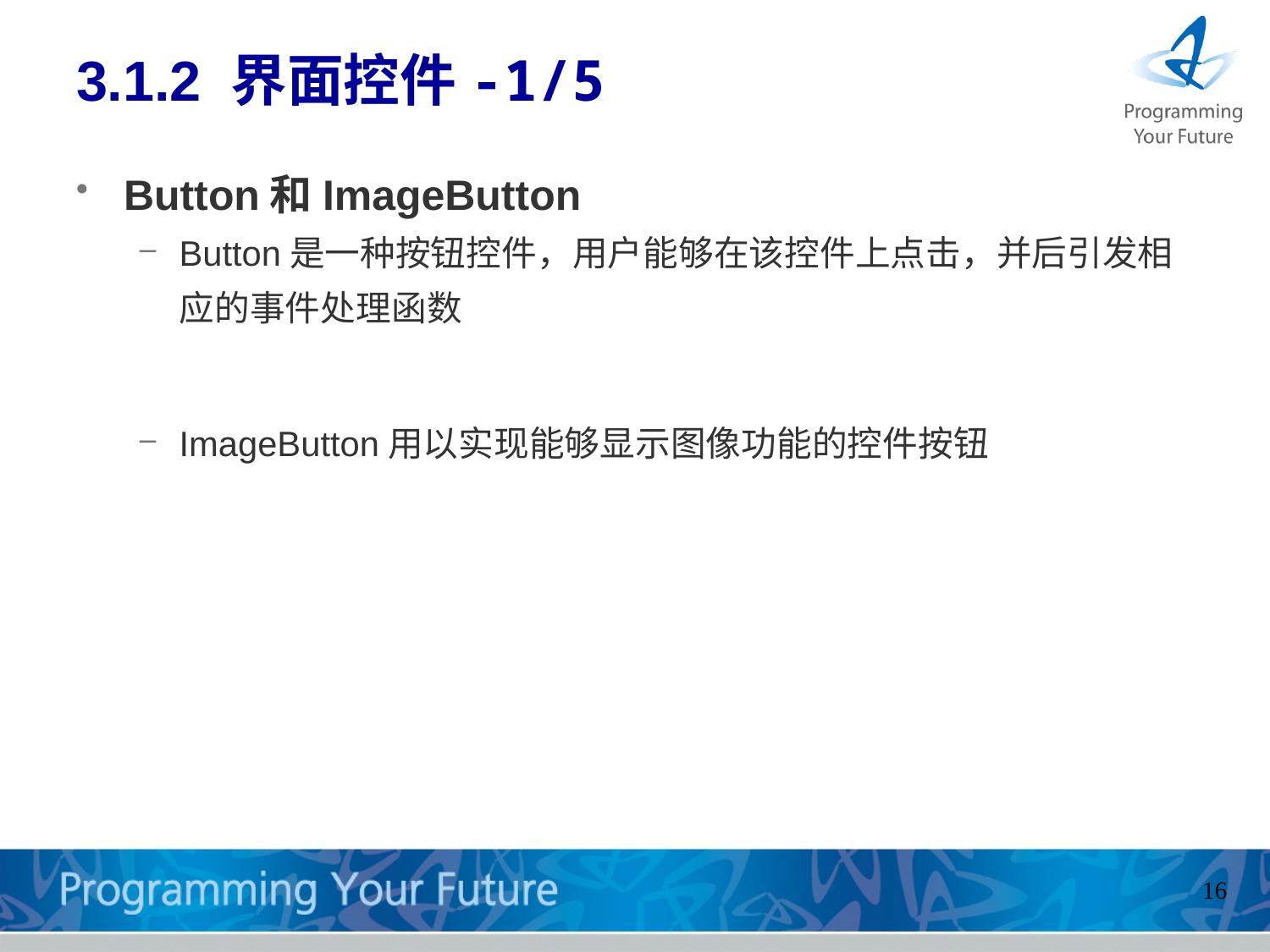

# 3.1.2 界面控件-1/5
Button和ImageButton
Button是一种按钮控件，用户能够在该控件上点击，并后引发相应的事件处理函数

ImageButton用以实现能够显示图像功能的控件按钮